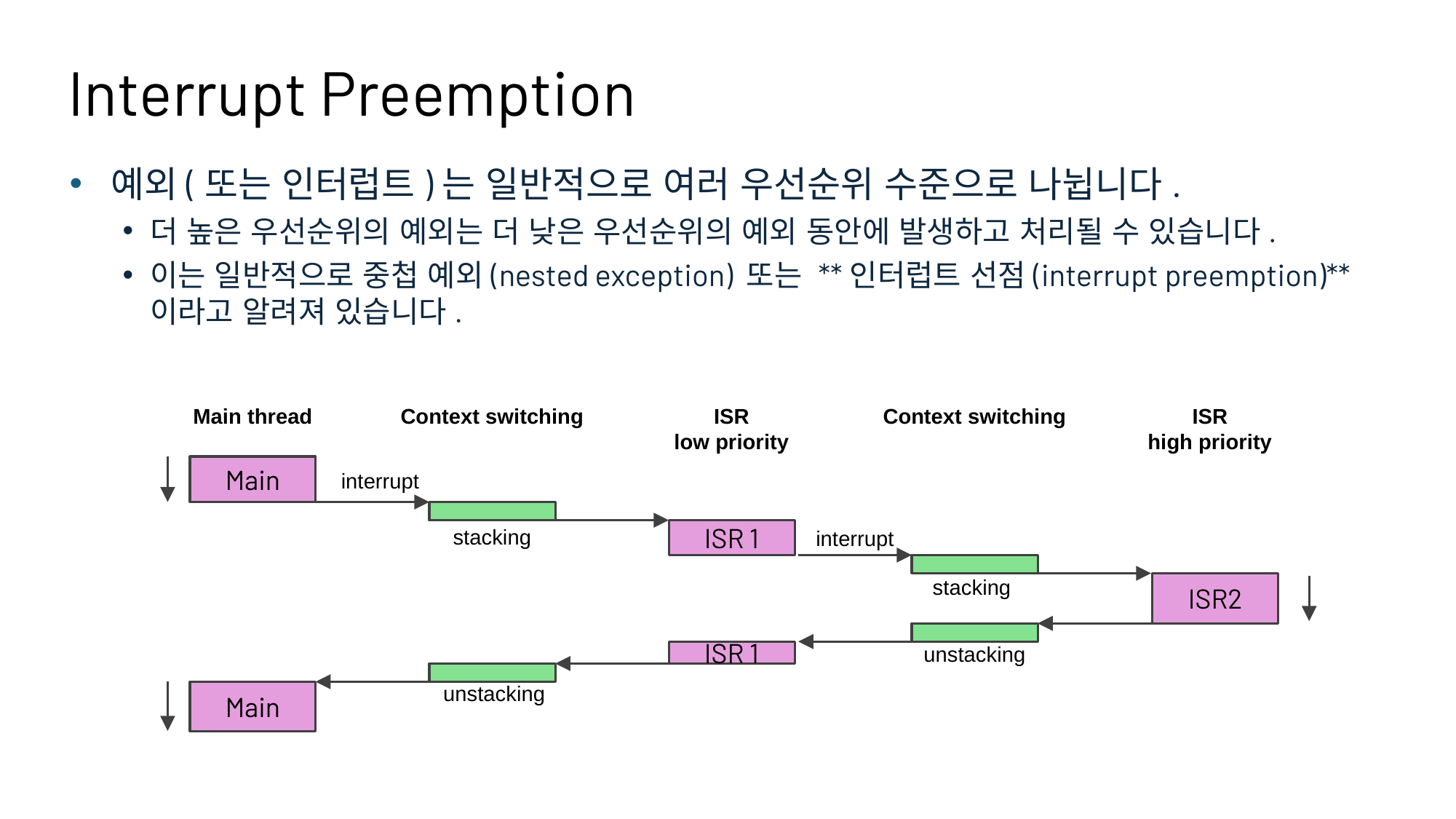

# Interrupt Preemption
예외(또는 인터럽트)는 일반적으로 여러 우선순위 수준으로 나뉩니다.
더 높은 우선순위의 예외는 더 낮은 우선순위의 예외 동안에 발생하고 처리될 수 있습니다.
이는 일반적으로 중첩 예외(nested exception) 또는 **인터럽트 선점(interrupt preemption)**이라고 알려져 있습니다.
Main thread
Context switching
ISR
low priority
Context switching
ISR
high priority
Main

ISR 1

ISR2

ISR 1

Main
interrupt
stacking
interrupt
stacking
unstacking
unstacking